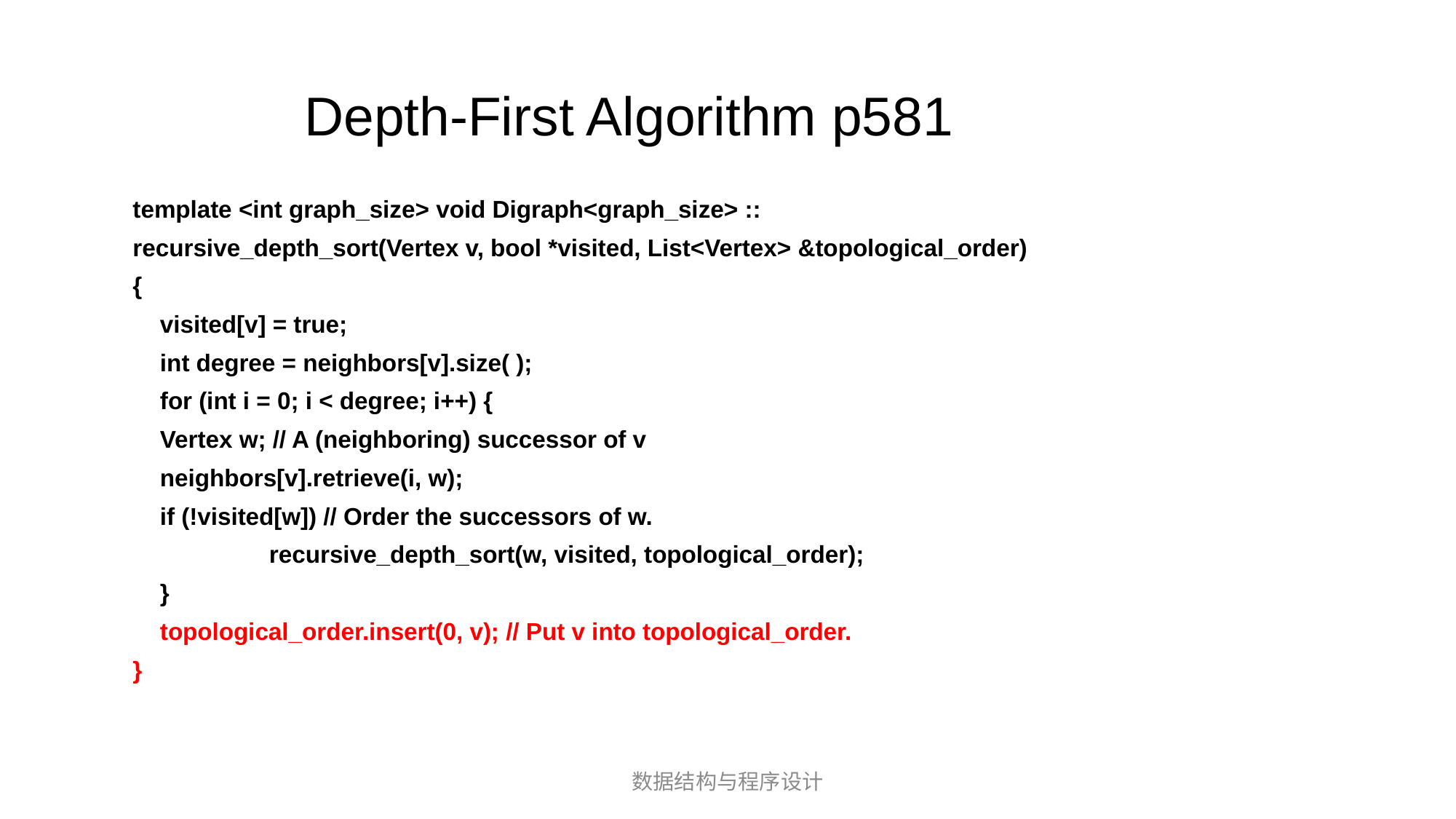

# Depth-First Algorithm p581
template <int graph_size> void Digraph<graph_size> ::
recursive_depth_sort(Vertex v, bool *visited, List<Vertex> &topological_order)
{
	visited[v] = true;
	int degree = neighbors[v].size( );
	for (int i = 0; i < degree; i++) {
	Vertex w; // A (neighboring) successor of v
	neighbors[v].retrieve(i, w);
	if (!visited[w]) // Order the successors of w.
		recursive_depth_sort(w, visited, topological_order);
	}
	topological_order.insert(0, v); // Put v into topological_order.
}

数据结构与程序设计
72